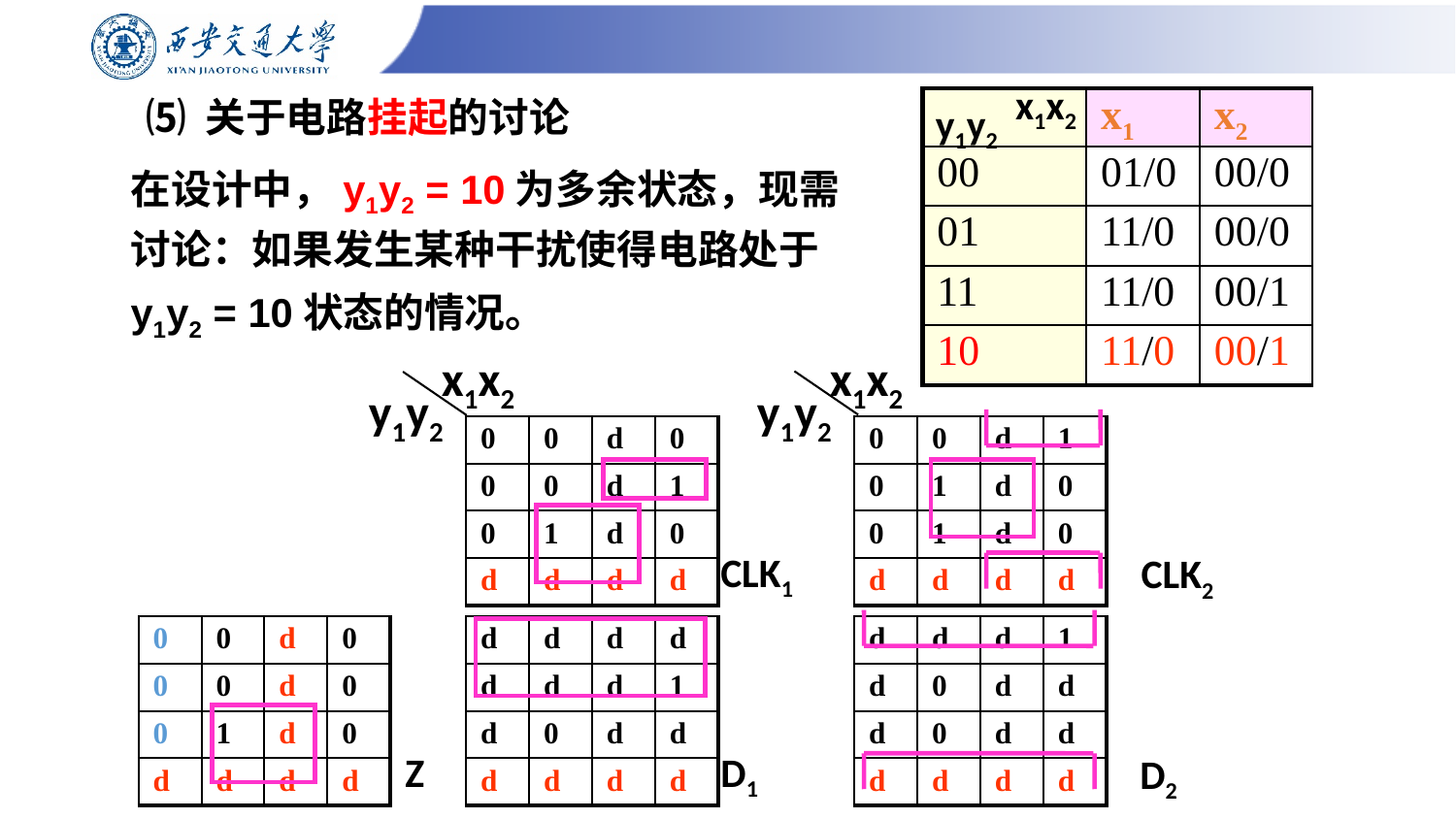

x1x2
|  | x1 | x2 |
| --- | --- | --- |
| 00 | 01/0 | 00/0 |
| 01 | 11/0 | 00/0 |
| 11 | 11/0 | 00/1 |
| 10 | 11/0 | 00/1 |
# ⑸ 关于电路挂起的讨论
y1y2
在设计中，y1y2 = 10为多余状态，现需
讨论：如果发生某种干扰使得电路处于
y1y2 = 10状态的情况。
x1x2
x1x2
|  |  |  |  |  |
| --- | --- | --- | --- | --- |
|  | 0 | 0 | d | 0 |
|  | 0 | 0 | d | 1 |
|  | 0 | 1 | d | 0 |
|  | d | d | d | d |
|  |  |  |  |  |
| --- | --- | --- | --- | --- |
|  | 0 | 0 | d | 1 |
|  | 0 | 1 | d | 0 |
|  | 0 | 1 | d | 0 |
|  | d | d | d | d |
y1y2
y1y2

CLK1
CLK2

|  |  |  |  |  |
| --- | --- | --- | --- | --- |
|  | 0 | 0 | d | 0 |
|  | 0 | 0 | d | 0 |
|  | 0 | 1 | d | 0 |
|  | d | d | d | d |
|  |  |  |  |  |
| --- | --- | --- | --- | --- |
|  | d | d | d | d |
|  | d | d | d | 1 |
|  | d | 0 | d | d |
|  | d | d | d | d |
|  |  |  |  |  |
| --- | --- | --- | --- | --- |
|  | d | d | d | 1 |
|  | d | 0 | d | d |
|  | d | 0 | d | d |
|  | d | d | d | d |

Z
D1
D2